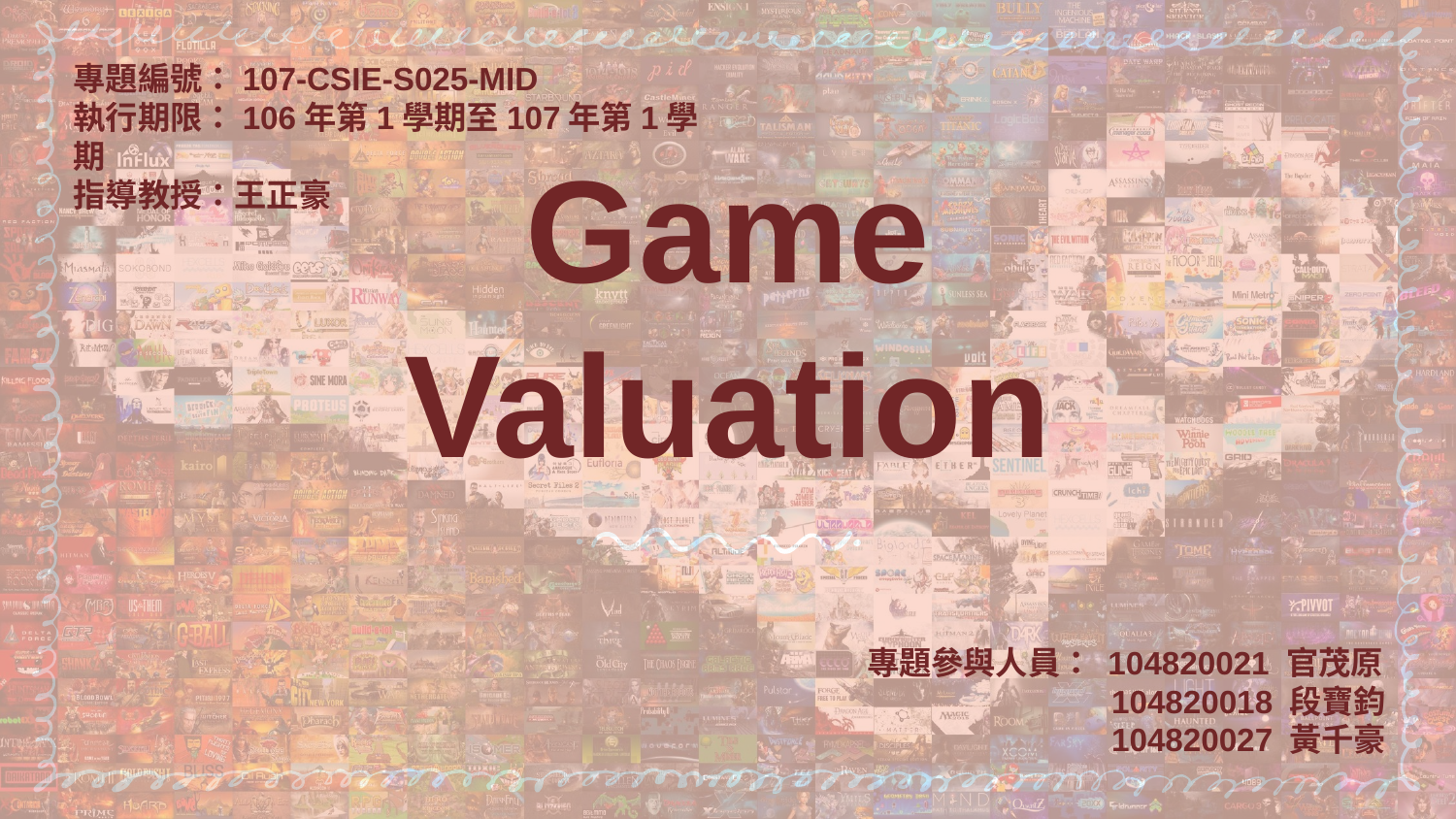

專題編號：107-CSIE-S025-MID
執行期限：106年第1學期至107年第1學期
指導教授：王正豪
# Game Valuation
專題參與人員： 104820021 官茂原
	           104820018 段寶鈞
	           104820027 黃千豪